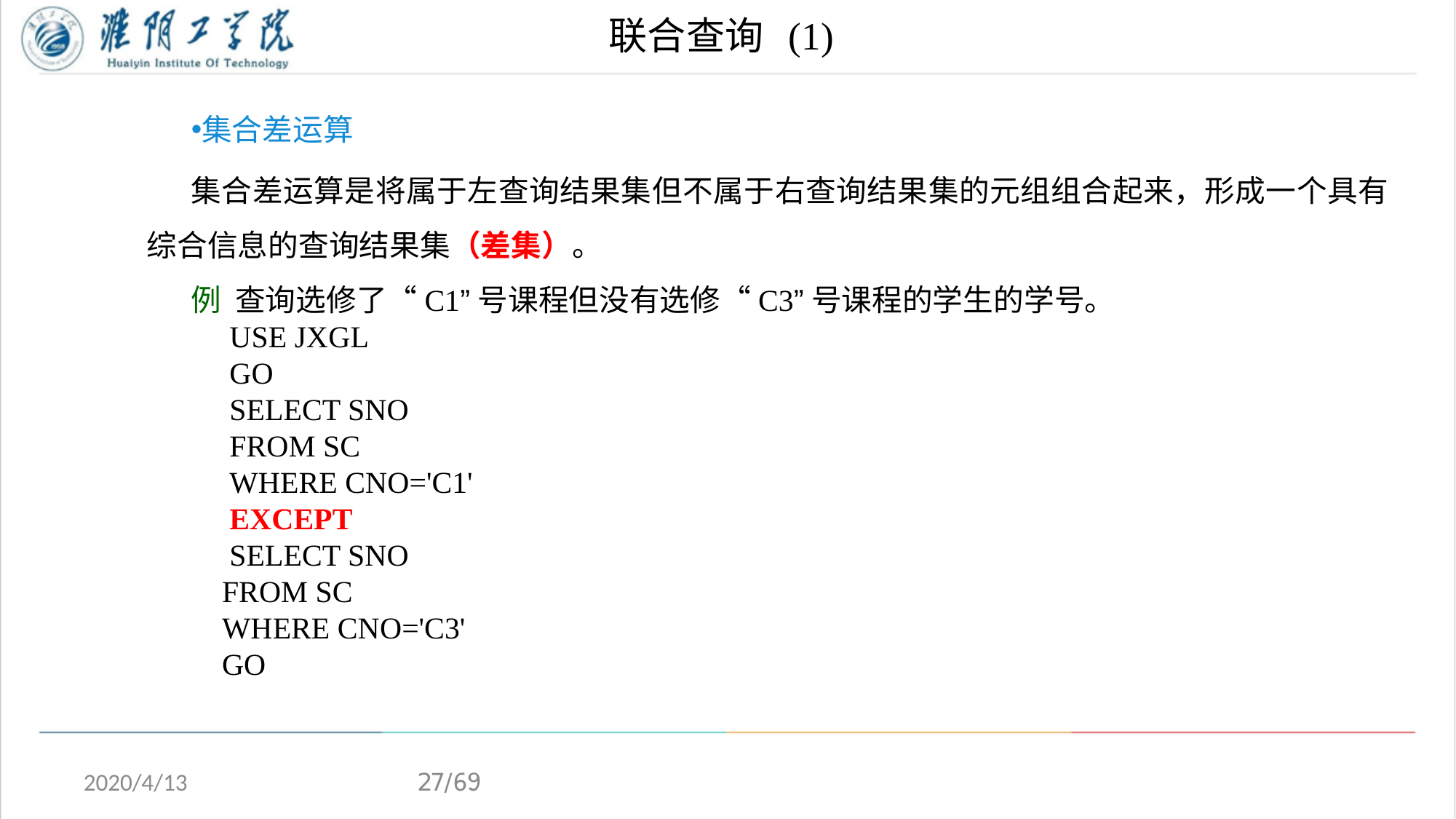

# 联合查询 (1)
集合差运算
集合差运算是将属于左查询结果集但不属于右查询结果集的元组组合起来，形成一个具有综合信息的查询结果集（差集）。
例  查询选修了“C1”号课程但没有选修“C3”号课程的学生的学号。
     USE JXGL
     GO
     SELECT SNO
     FROM SC
     WHERE CNO='C1'
     EXCEPT
     SELECT SNO
    FROM SC
    WHERE CNO='C3'
    GO
27/69
2020/4/13